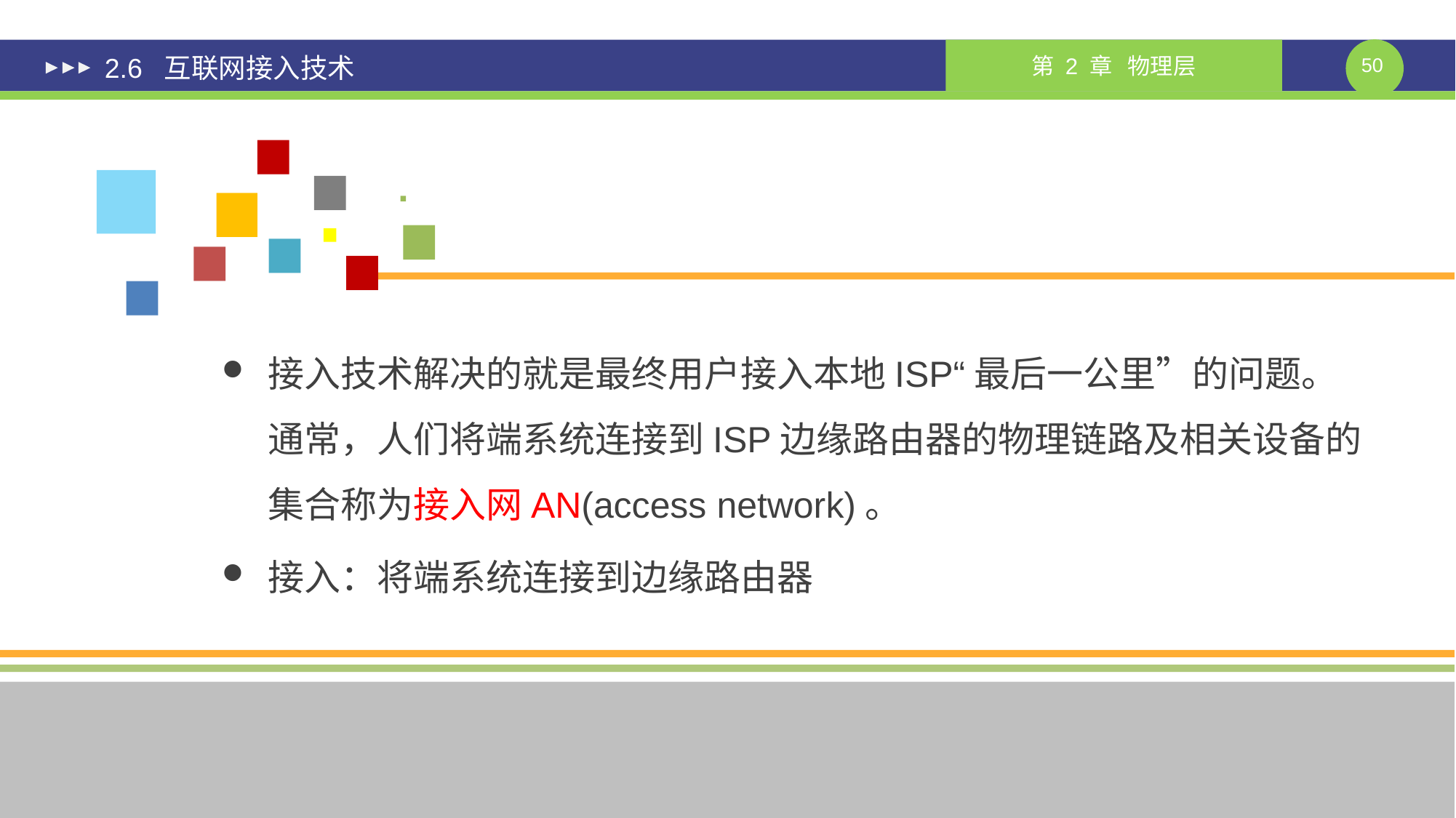

# 2.6  互联网接入技术

接入技术解决的就是最终用户接入本地ISP“最后一公里”的问题。通常，人们将端系统连接到ISP边缘路由器的物理链路及相关设备的集合称为接入网AN(access network)。
接入：将端系统连接到边缘路由器

课件制作人：谢钧 谢希仁